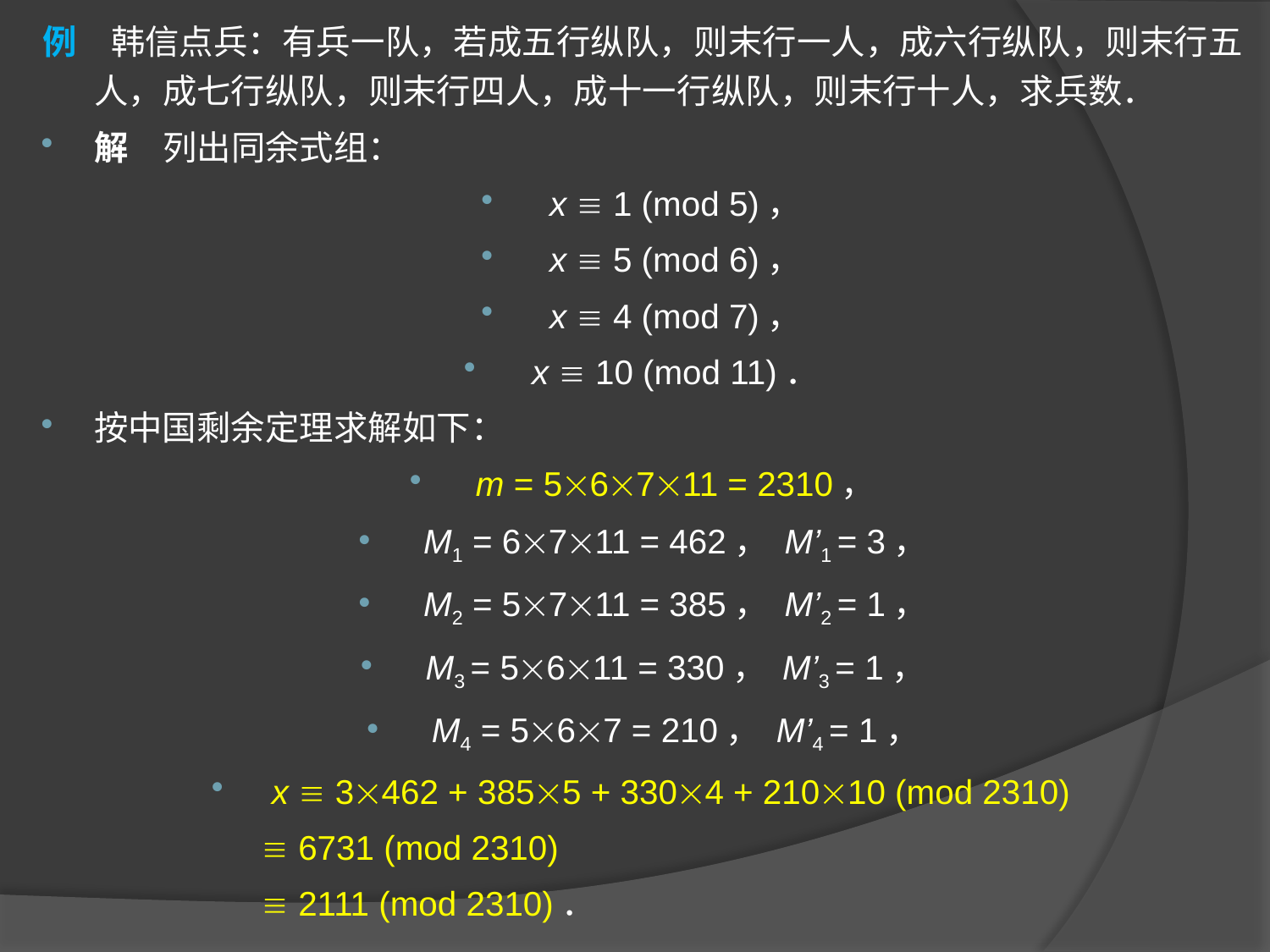

例　韩信点兵：有兵一队，若成五行纵队，则末行一人，成六行纵队，则末行五人，成七行纵队，则末行四人，成十一行纵队，则末行十人，求兵数．
解　列出同余式组：
x ≡ 1 (mod 5)，
x ≡ 5 (mod 6)，
x ≡ 4 (mod 7)，
x ≡ 10 (mod 11)．
按中国剩余定理求解如下：
m = 5×6×7×11 = 2310，
M1 = 6×7×11 = 462， M’1 = 3，
M2 = 5×7×11 = 385， M’2 = 1，
M3 = 5×6×11 = 330， M’3 = 1，
M4 = 5×6×7 = 210， M’4 = 1，
x ≡ 3×462 + 385×5 + 330×4 + 210×10 (mod 2310)
                       ≡ 6731 (mod 2310)
                       ≡ 2111 (mod 2310)．